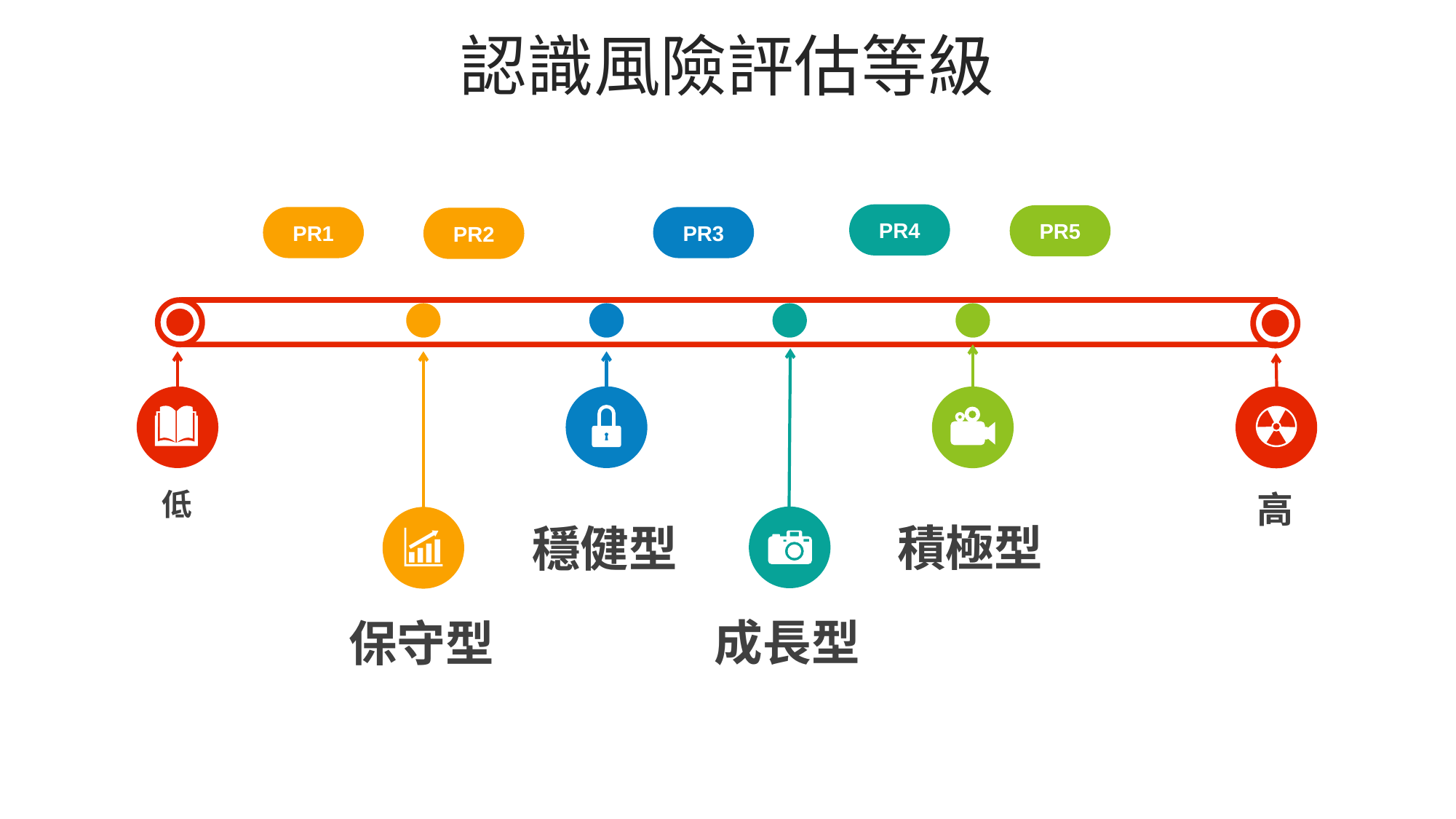

認識風險評估等級
PR4
PR5
PR1
PR3
PR2

低
高

積極型
穩健型

成長型
保守型